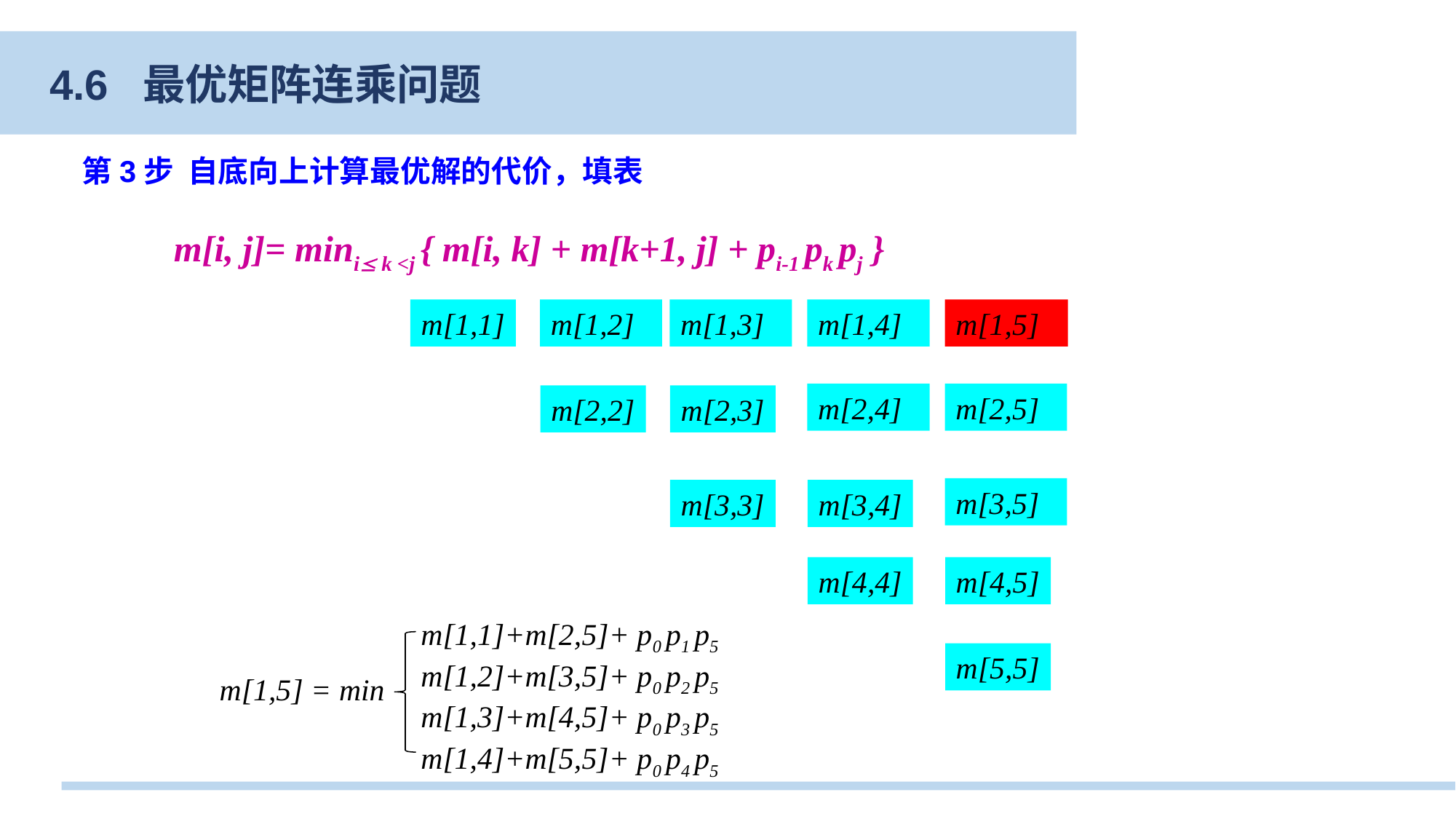

4.6  最优矩阵连乘问题
第3步  自底向上计算最优解的代价，填表
m[i, j]= mini≤ k <j { m[i, k] + m[k+1, j] + pi-1 pk pj }
m[1,1]
m[1,2]
m[1,3]
m[1,4]
m[1,5]
m[2,4]
m[2,5]
m[2,2]
m[2,3]
m[3,5]
m[3,3]
m[3,4]
m[4,4]
m[4,5]
m[1,1]+m[2,5]+ p0 p1 p5
m[1,2]+m[3,5]+ p0 p2 p5
m[1,3]+m[4,5]+ p0 p3 p5
m[1,4]+m[5,5]+ p0 p4 p5
m[1,5] = min

m[5,5]